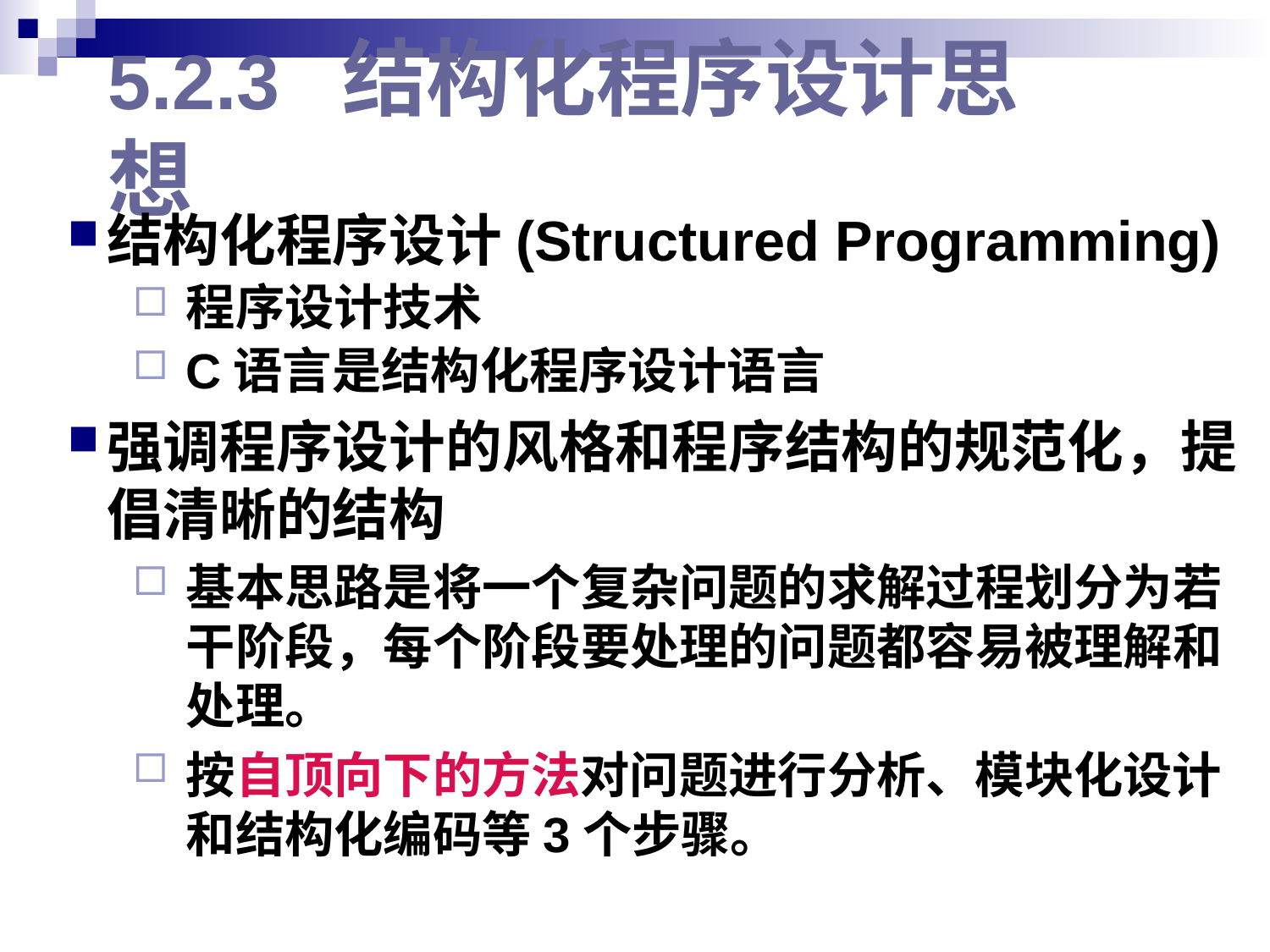

# 5.2.3  结构化程序设计思想
结构化程序设计(Structured Programming)
程序设计技术
C语言是结构化程序设计语言
强调程序设计的风格和程序结构的规范化，提倡清晰的结构
基本思路是将一个复杂问题的求解过程划分为若干阶段，每个阶段要处理的问题都容易被理解和处理。
按自顶向下的方法对问题进行分析、模块化设计和结构化编码等3个步骤。